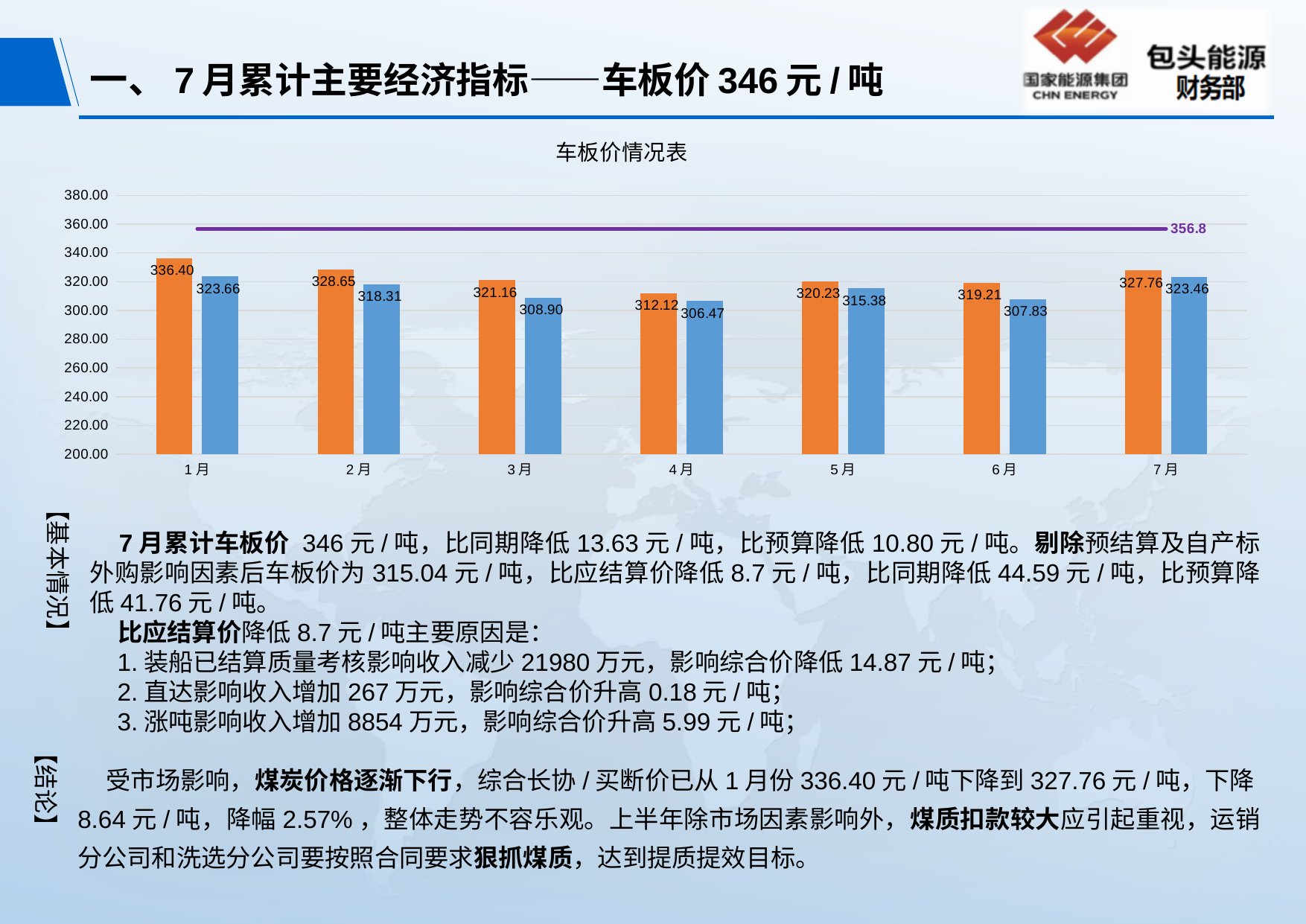

# 一、7月累计主要经济指标——车板价346元/吨

### Chart: 车板价情况表

| Category | 长协/买断价 | 实际结算价 | 本年预算 |
|---|---|---|---|
| 1月 | 336.4 | 323.656542976329 | 356.8 |
| 2月 | 328.65 | 318.312419284704 | 356.8 |
| 3月 | 321.16 | 308.895396801021 | 356.8 |
| 4月 | 312.12 | 306.467361655089 | 356.8 |
| 5月 | 320.23 | 315.383686867092 | 356.8 |
| 6月 | 319.21 | 307.827166734969 | 356.8 |
| 7月 | 327.76 | 323.460998250362 | 356.8 |
【基本情况】
    7月累计车板价 346元/吨，比同期降低13.63元/吨，比预算降低10.80元/吨。剔除预结算及自产标外购影响因素后车板价为315.04元/吨，比应结算价降低8.7元/吨，比同期降低44.59元/吨，比预算降低41.76元/吨。
    比应结算价降低8.7元/吨主要原因是：
    1.装船已结算质量考核影响收入减少21980万元，影响综合价降低14.87元/吨；
    2.直达影响收入增加267万元，影响综合价升高0.18元/吨；
    3.涨吨影响收入增加8854万元，影响综合价升高5.99元/吨；

【结论】
    受市场影响，煤炭价格逐渐下行，综合长协/买断价已从1月份336.40元/吨下降到327.76元/吨，下降8.64元/吨，降幅2.57%，整体走势不容乐观。上半年除市场因素影响外，煤质扣款较大应引起重视，运销分公司和洗选分公司要按照合同要求狠抓煤质，达到提质提效目标。
7